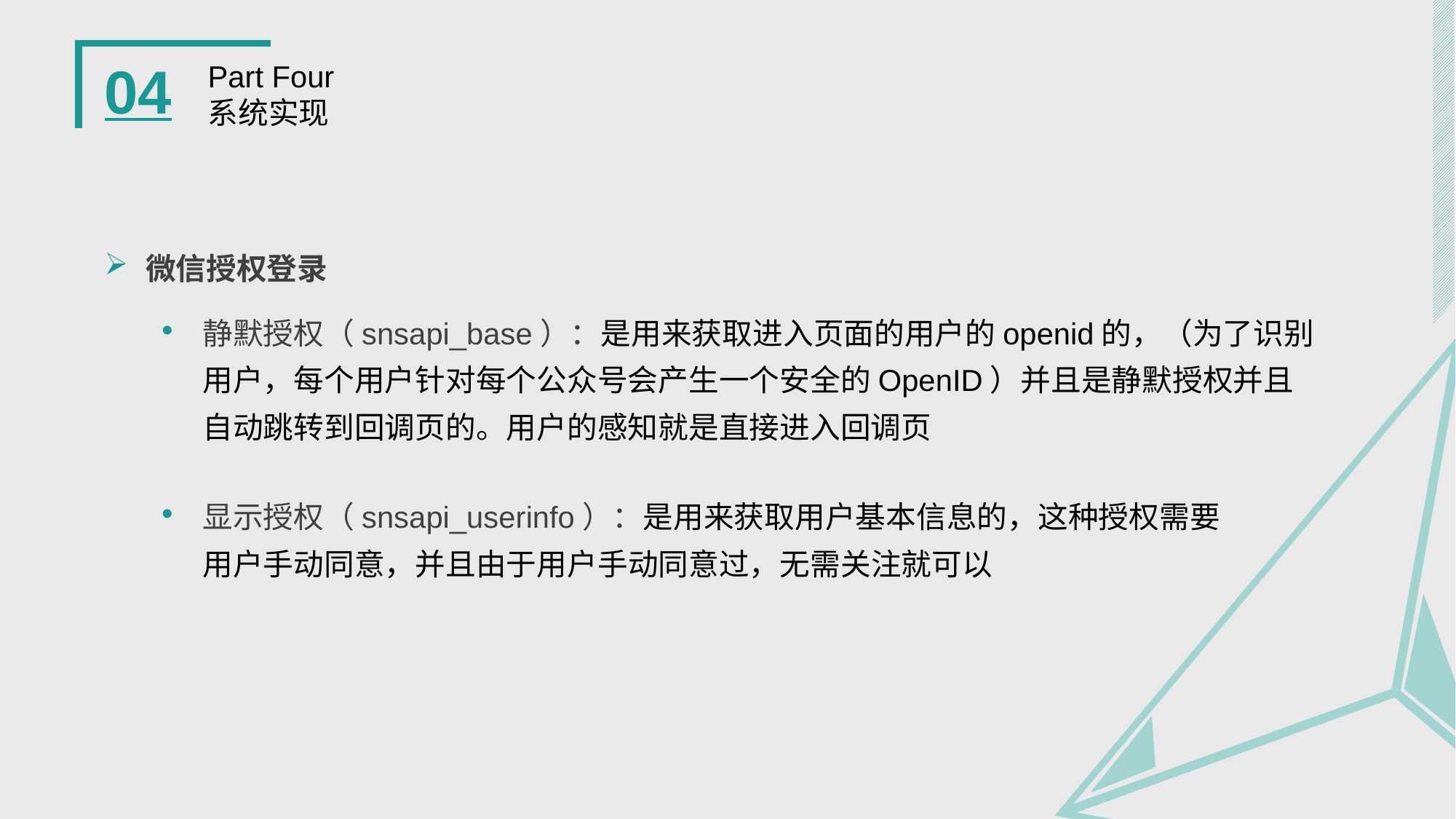

04
Part Four
系统实现
微信授权登录
静默授权（snsapi_base）：是用来获取进入页面的用户的openid的，（为了识别用户，每个用户针对每个公众号会产生一个安全的OpenID）并且是静默授权并且自动跳转到回调页的。用户的感知就是直接进入回调页

显示授权（snsapi_userinfo）：是用来获取用户基本信息的，这种授权需要用户手动同意，并且由于用户手动同意过，无需关注就可以